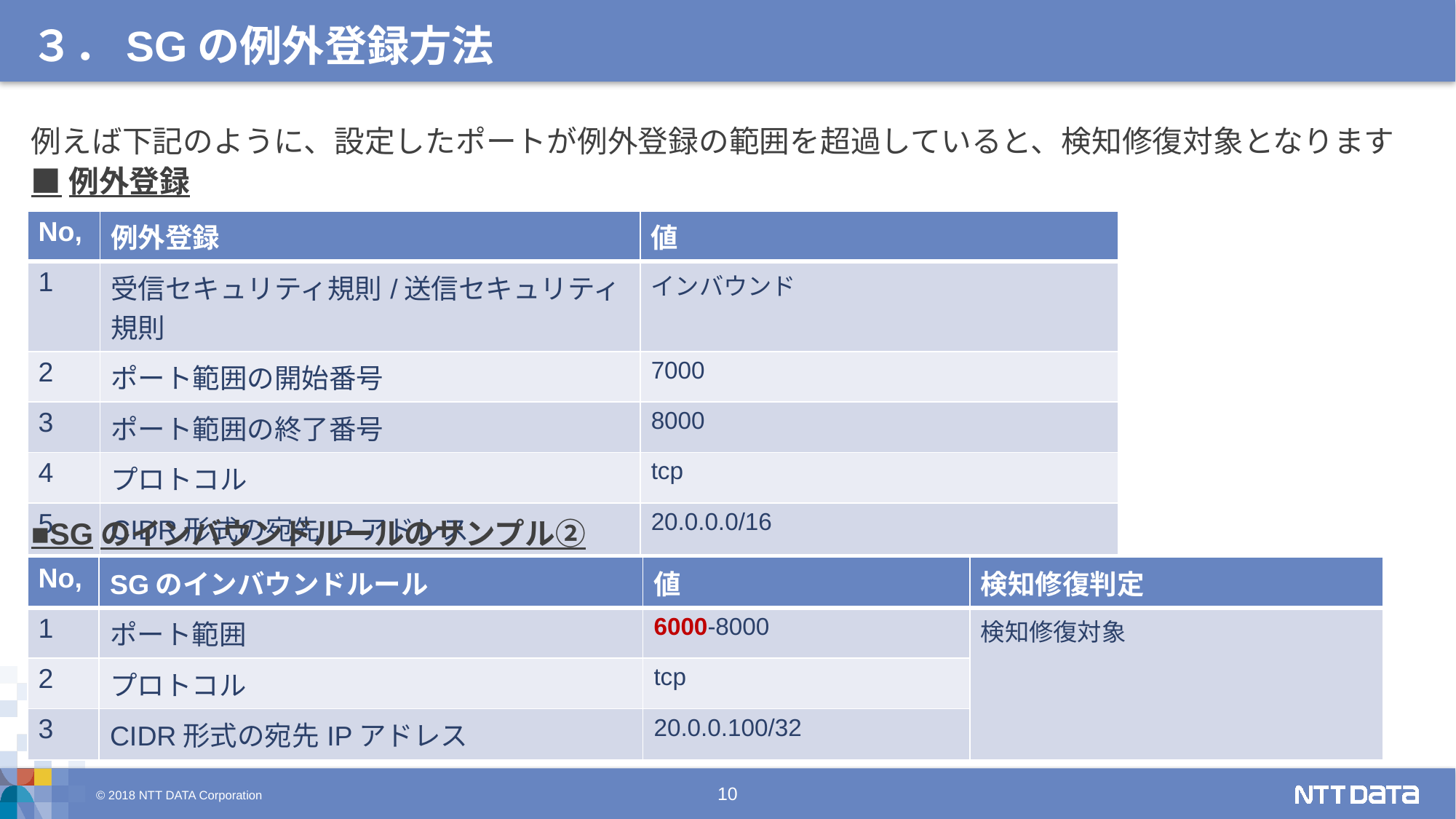

３．SGの例外登録方法
例えば下記のように、設定したポートが例外登録の範囲を超過していると、検知修復対象となります
■例外登録
| No, | 例外登録 | 値 |
| --- | --- | --- |
| 1 | 受信セキュリティ規則/送信セキュリティ規則 | インバウンド |
| 2 | ポート範囲の開始番号 | 7000 |
| 3 | ポート範囲の終了番号 | 8000 |
| 4 | プロトコル | tcp |
| 5 | CIDR形式の宛先IPアドレス | 20.0.0.0/16 |
■SGのインバウンドルールのサンプル②
| No, | SGのインバウンドルール | 値 | 検知修復判定 |
| --- | --- | --- | --- |
| 1 | ポート範囲 | 6000-8000 | 検知修復対象 |
| 2 | プロトコル | tcp |  |
| 3 | CIDR形式の宛先IPアドレス | 20.0.0.100/32 |  |